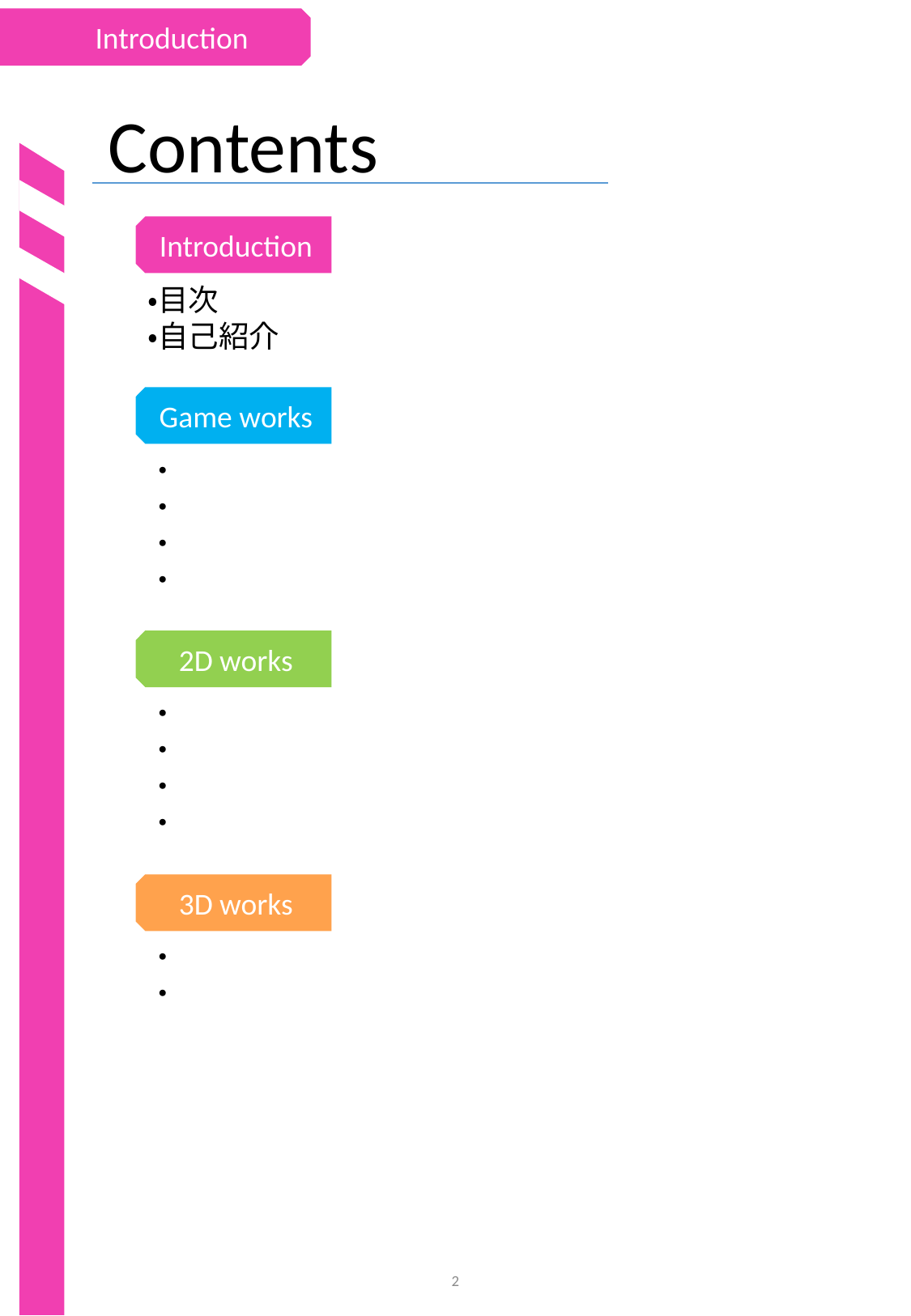

Introduction
# Contents

Introduction
・目次
・自己紹介
Game works
・
・
・
・
2D works
・
・
・
・
3D works
・
・
2